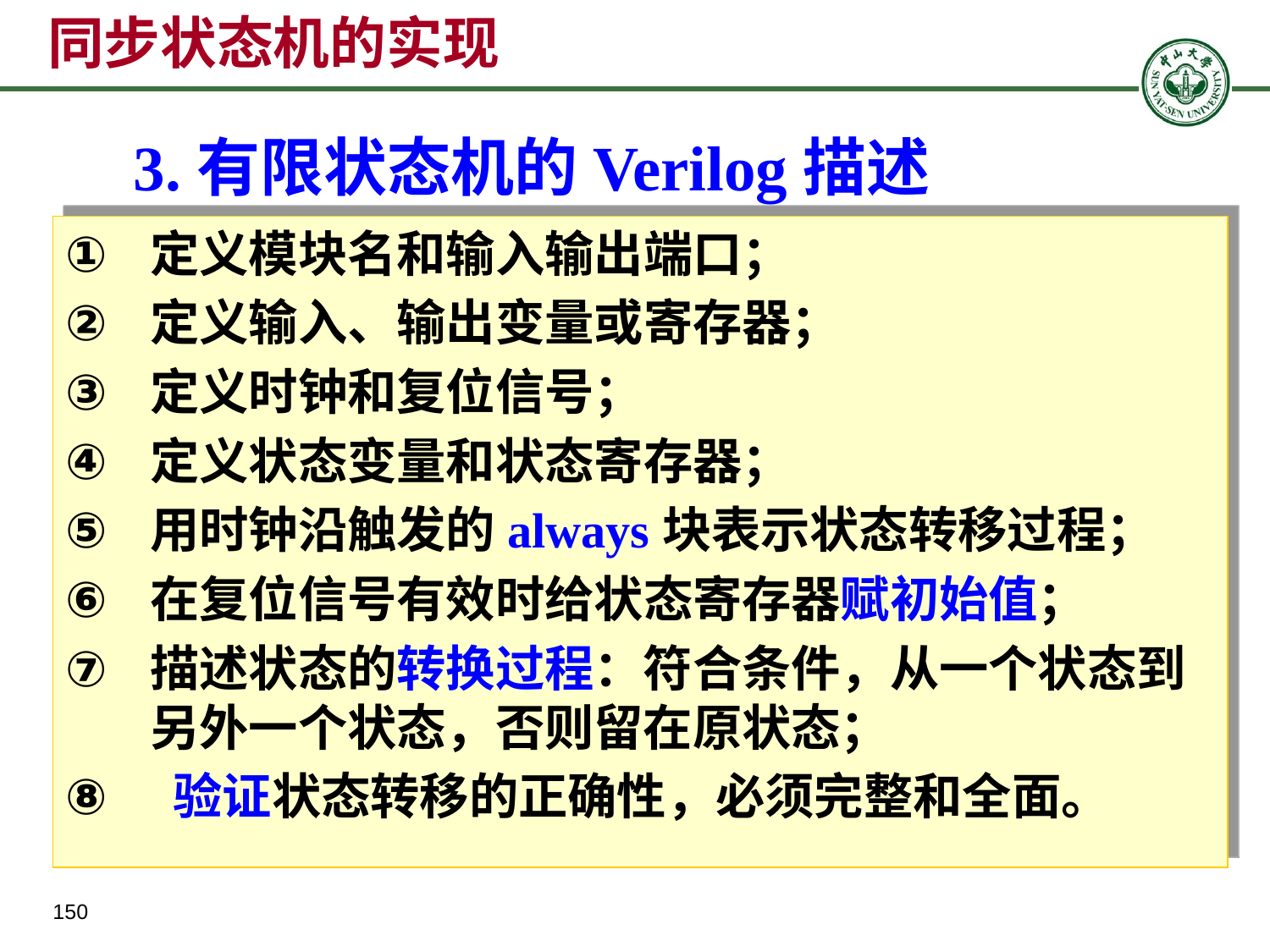

# 同步状态机的实现
3.有限状态机的Verilog描述
定义模块名和输入输出端口；
定义输入、输出变量或寄存器；
定义时钟和复位信号；
定义状态变量和状态寄存器；
用时钟沿触发的always块表示状态转移过程；
在复位信号有效时给状态寄存器赋初始值；
描述状态的转换过程：符合条件，从一个状态到另外一个状态，否则留在原状态；
 验证状态转移的正确性，必须完整和全面。